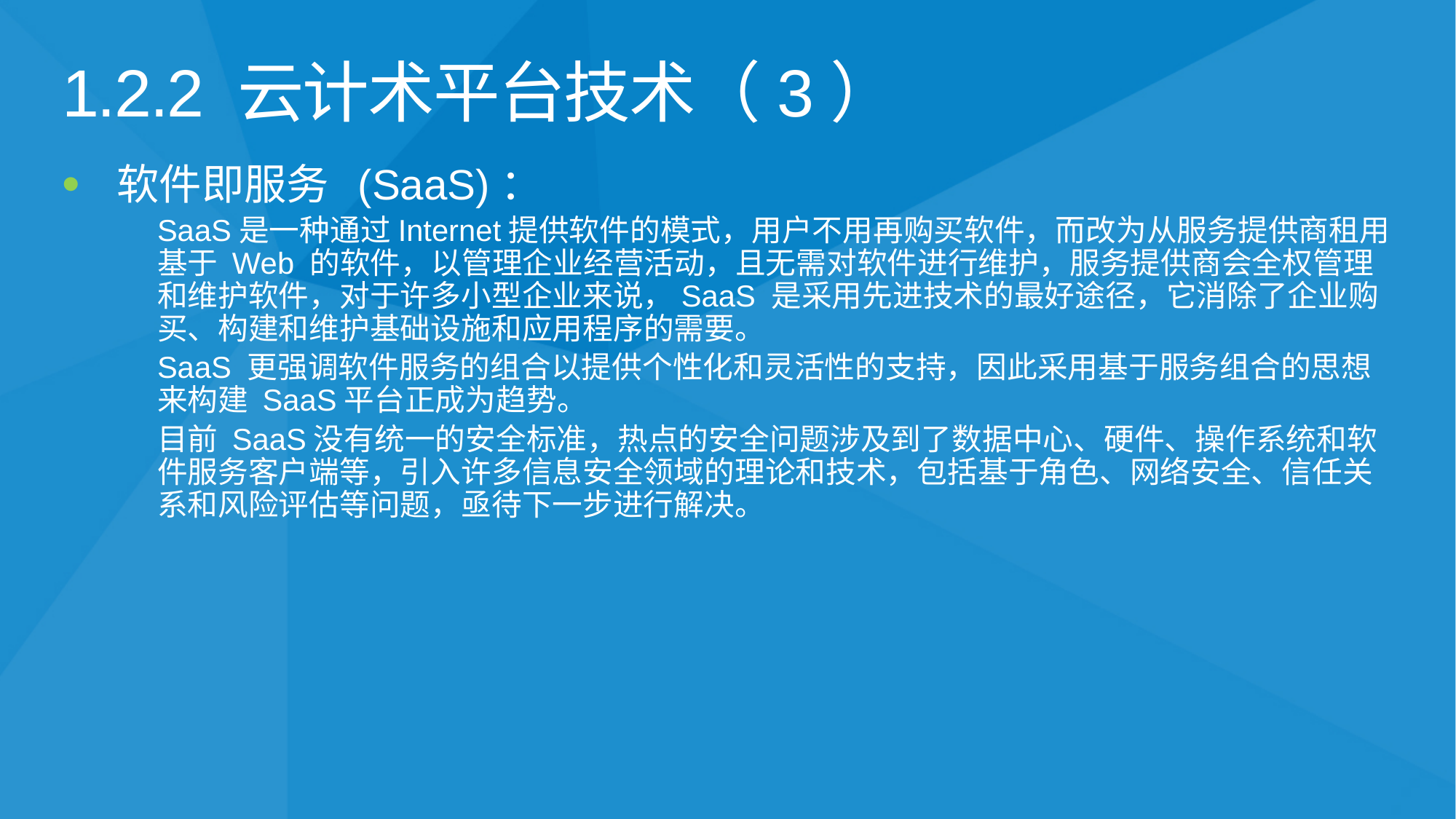

# 1.2.2 云计术平台技术（3）
软件即服务  (SaaS)：
SaaS是一种通过Internet提供软件的模式，用户不用再购买软件，而改为从服务提供商租用基于 Web 的软件，以管理企业经营活动，且无需对软件进行维护，服务提供商会全权管理和维护软件，对于许多小型企业来说，SaaS 是采用先进技术的最好途径，它消除了企业购买、构建和维护基础设施和应用程序的需要。
SaaS 更强调软件服务的组合以提供个性化和灵活性的支持，因此采用基于服务组合的思想来构建 SaaS平台正成为趋势。
目前 SaaS没有统一的安全标准，热点的安全问题涉及到了数据中心、硬件、操作系统和软件服务客户端等，引入许多信息安全领域的理论和技术，包括基于角色、网络安全、信任关系和风险评估等问题，亟待下一步进行解决。